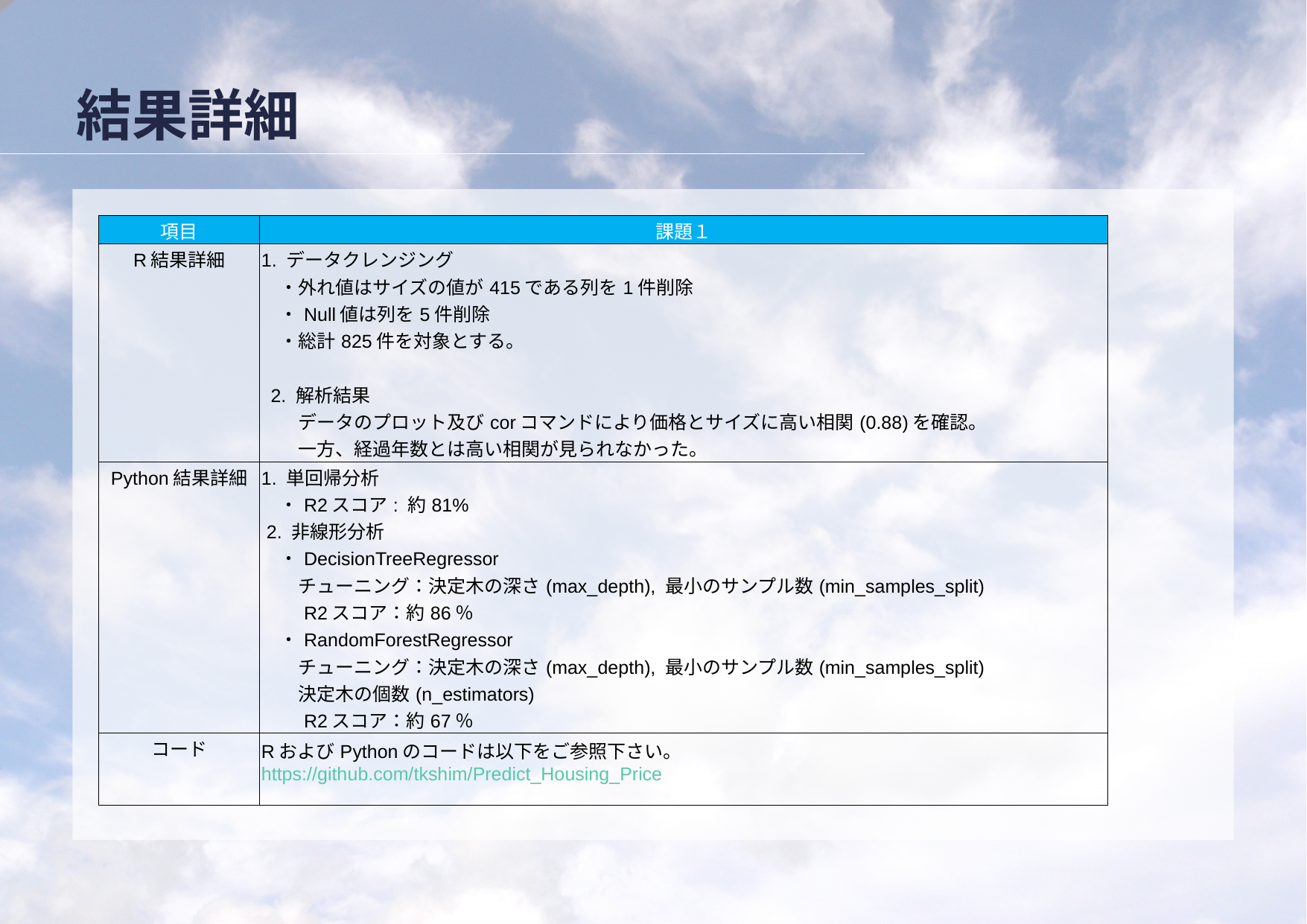

# 結果詳細
| 項目 | 課題１ |
| --- | --- |
| R結果詳細 | 1. データクレンジング 　・外れ値はサイズの値が415である列を1件削除 　・Null値は列を5件削除 　・総計825件を対象とする。 2. 解析結果 　　データのプロット及びcorコマンドにより価格とサイズに高い相関(0.88)を確認。 　　一方、経過年数とは高い相関が見られなかった。 |
| Python結果詳細 | 1. 単回帰分析 　・R2スコア: 約81% 2. 非線形分析 　・DecisionTreeRegressor 　　チューニング：決定木の深さ(max\_depth), 最小のサンプル数(min\_samples\_split) 　　R2スコア：約86％ 　・RandomForestRegressor 　　チューニング：決定木の深さ(max\_depth), 最小のサンプル数(min\_samples\_split) 　　決定木の個数(n\_estimators) 　　R2スコア：約67％ |
| コード | RおよびPythonのコードは以下をご参照下さい。 https://github.com/tkshim/Predict\_Housing\_Price |